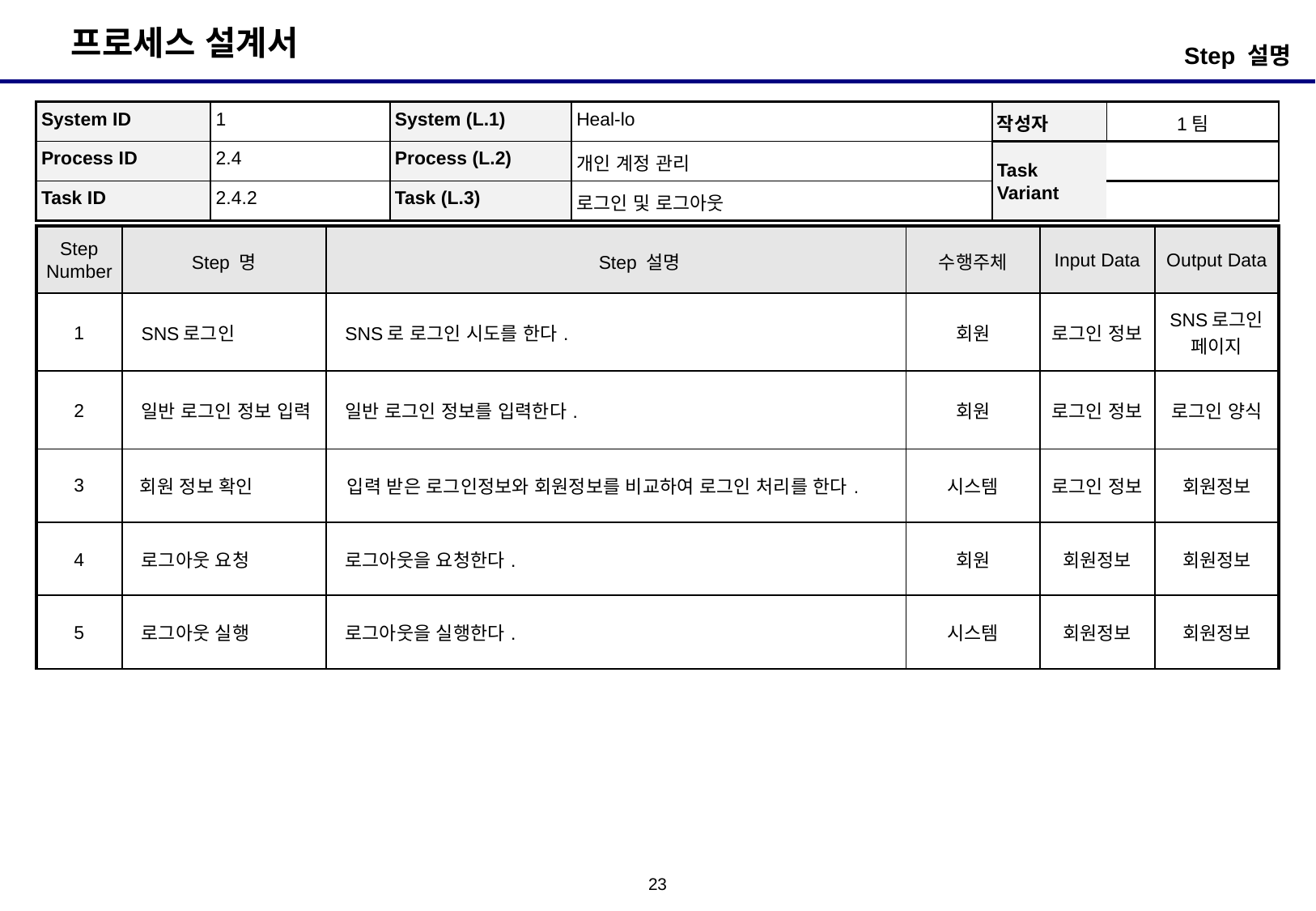

Step 설명
| System ID | 1 | System (L.1) | Heal-lo | 작성자 | 1팀 |
| --- | --- | --- | --- | --- | --- |
| Process ID | 2.4 | Process (L.2) | 개인 계정 관리 | Task Variant |  |
| Task ID | 2.4.2 | Task (L.3) | 로그인 및 로그아웃 |  |  |
| Step Number | Step 명 | Step 설명 | 수행주체 | Input Data | Output Data |
| --- | --- | --- | --- | --- | --- |
| 1 | SNS로그인 | SNS로 로그인 시도를 한다. | 회원 | 로그인 정보 | SNS로그인 페이지 |
| 2 | 일반 로그인 정보 입력 | 일반 로그인 정보를 입력한다. | 회원 | 로그인 정보 | 로그인 양식 |
| 3 | 회원 정보 확인 | 입력 받은 로그인정보와 회원정보를 비교하여 로그인 처리를 한다. | 시스템 | 로그인 정보 | 회원정보 |
| 4 | 로그아웃 요청 | 로그아웃을 요청한다. | 회원 | 회원정보 | 회원정보 |
| 5 | 로그아웃 실행 | 로그아웃을 실행한다. | 시스템 | 회원정보 | 회원정보 |